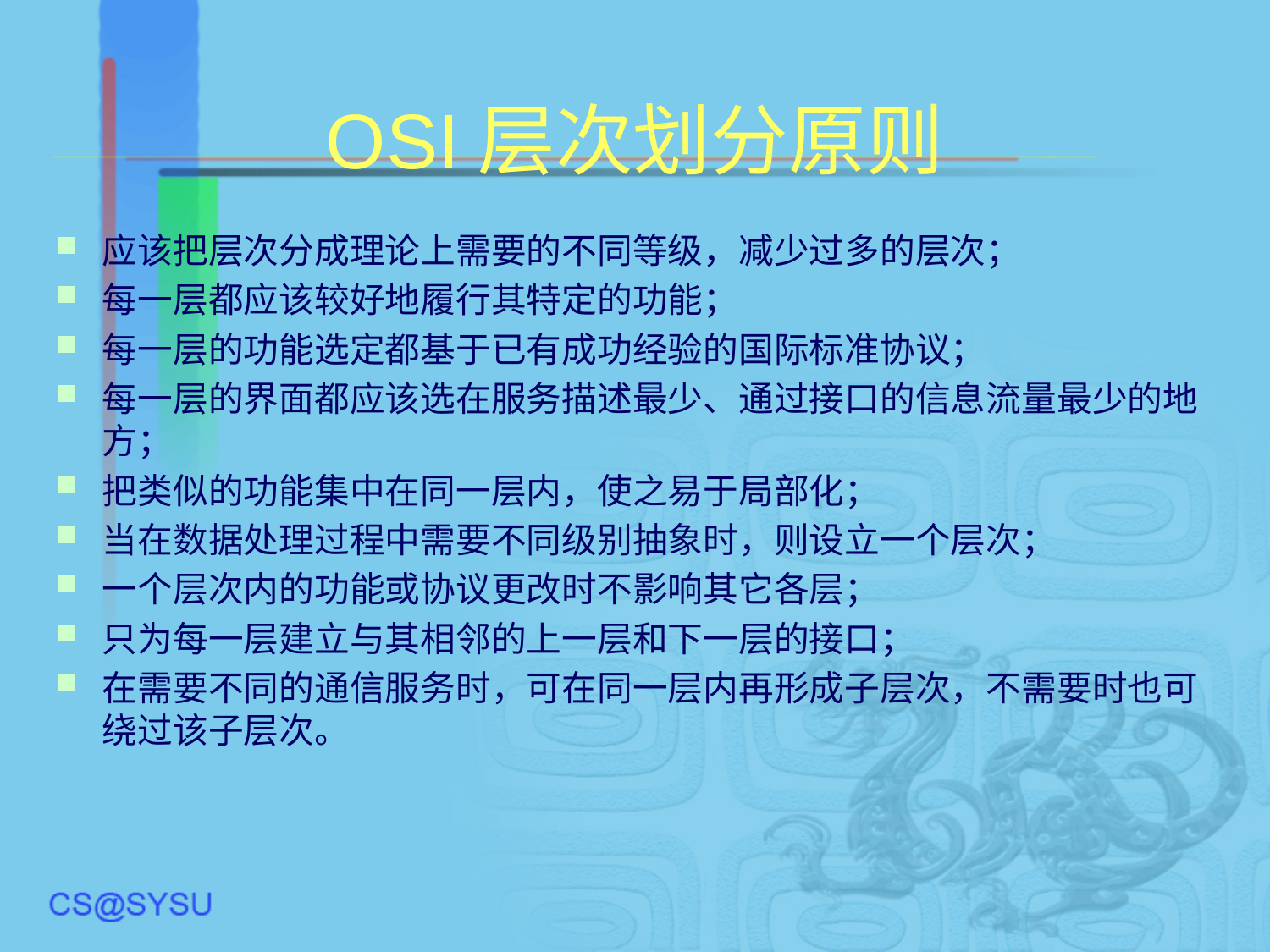

# OSI层次划分原则
应该把层次分成理论上需要的不同等级，减少过多的层次；
每一层都应该较好地履行其特定的功能；
每一层的功能选定都基于已有成功经验的国际标准协议；
每一层的界面都应该选在服务描述最少、通过接口的信息流量最少的地方；
把类似的功能集中在同一层内，使之易于局部化；
当在数据处理过程中需要不同级别抽象时，则设立一个层次；
一个层次内的功能或协议更改时不影响其它各层；
只为每一层建立与其相邻的上一层和下一层的接口；
在需要不同的通信服务时，可在同一层内再形成子层次，不需要时也可绕过该子层次。